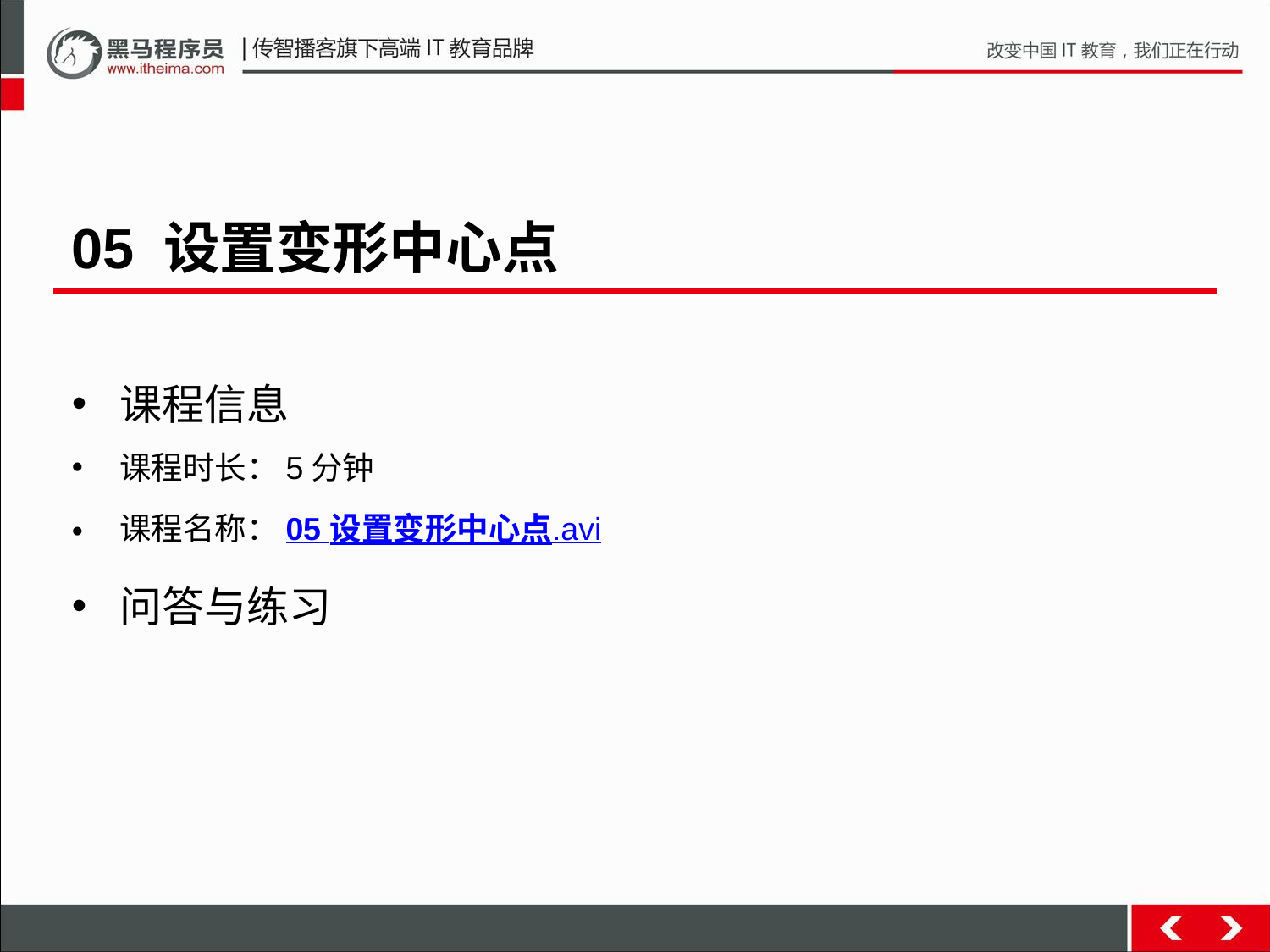

05 设置变形中心点
课程信息
课程时长：5分钟
课程名称：05 设置变形中心点.avi
问答与练习